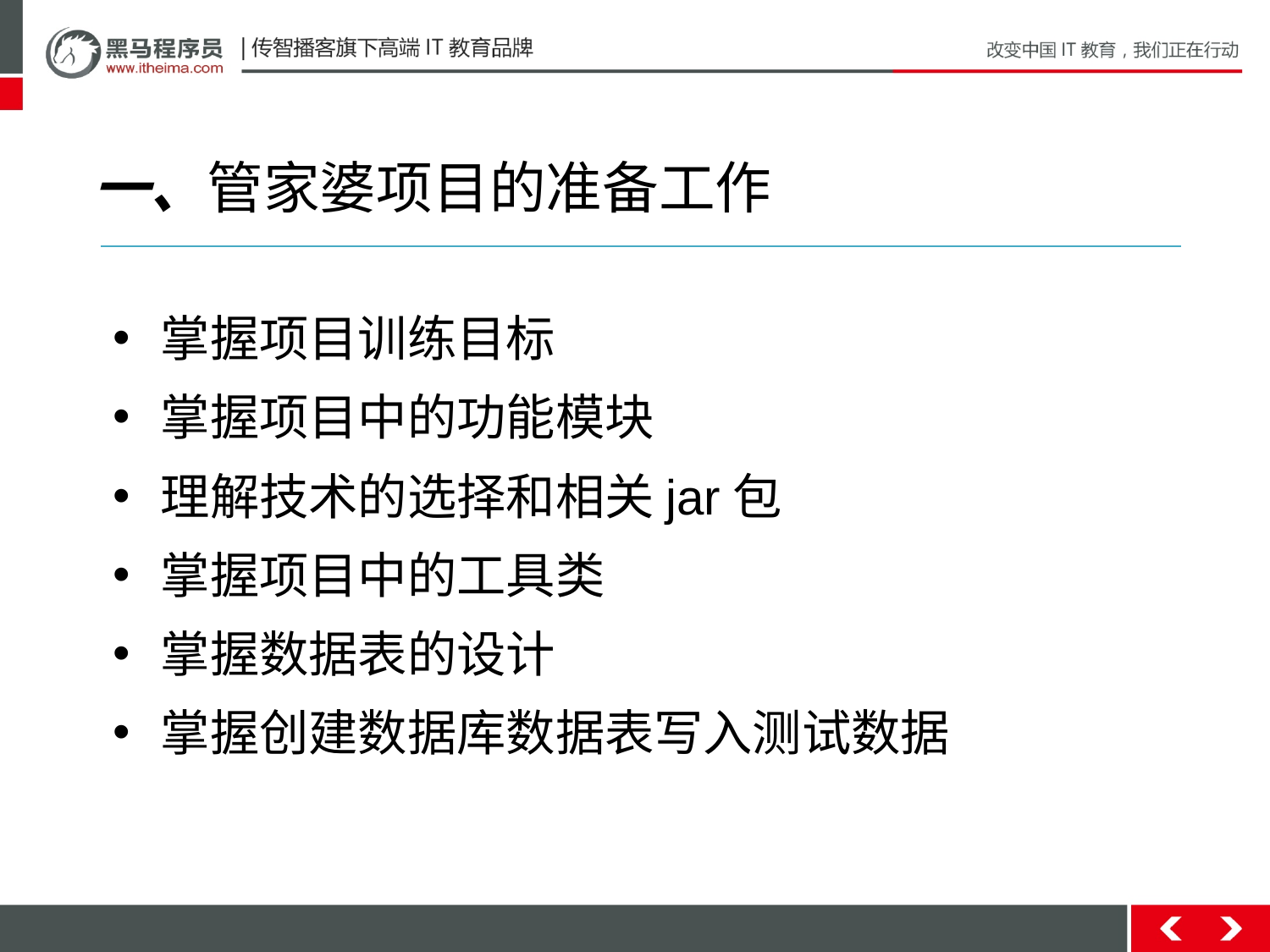

一、管家婆项目的准备工作
掌握项目训练目标
掌握项目中的功能模块
理解技术的选择和相关jar包
掌握项目中的工具类
掌握数据表的设计
掌握创建数据库数据表写入测试数据